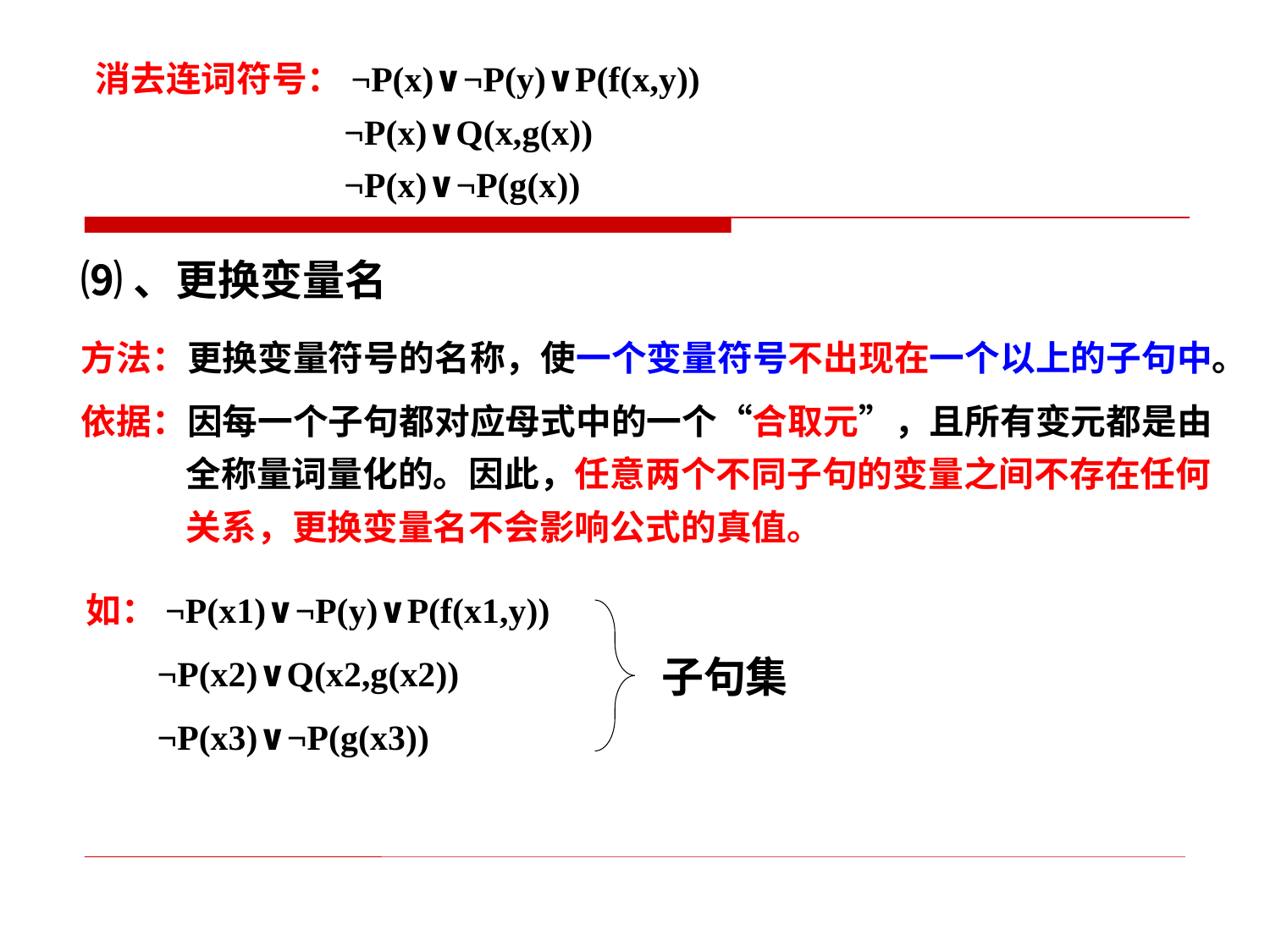

消去连词符号：¬P(x)∨¬P(y)∨P(f(x,y))
                            ¬P(x)∨Q(x,g(x))
                            ¬P(x)∨¬P(g(x))
⑼、更换变量名
方法：更换变量符号的名称，使一个变量符号不出现在一个以上的子句中。
依据：因每一个子句都对应母式中的一个“合取元”，且所有变元都是由
            全称量词量化的。因此，任意两个不同子句的变量之间不存在任何
            关系，更换变量名不会影响公式的真值。
如：¬P(x1)∨¬P(y)∨P(f(x1,y))
        ¬P(x2)∨Q(x2,g(x2))
        ¬P(x3)∨¬P(g(x3))

子句集